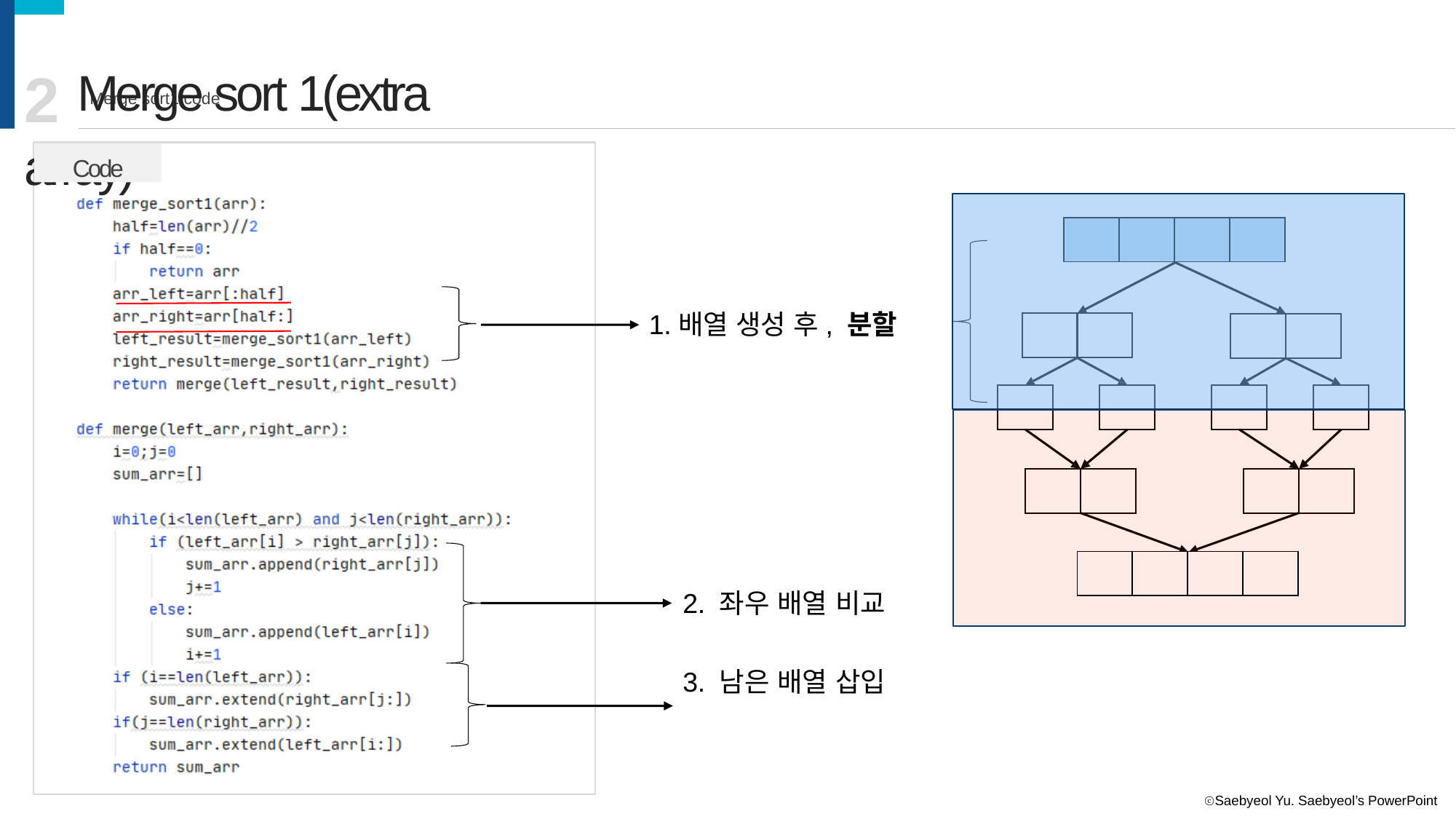

# 2 Merge sort 1(extra array)
Merge sort1 code

Code

|  |  |  |  |
| --- | --- | --- | --- |
1.배열 생성 후, 분할
|  |  |  |  |
| --- | --- | --- | --- |
2. 좌우 배열 비교

3. 남은 배열 삽입
ⓒSaebyeol Yu. Saebyeol’s PowerPoint